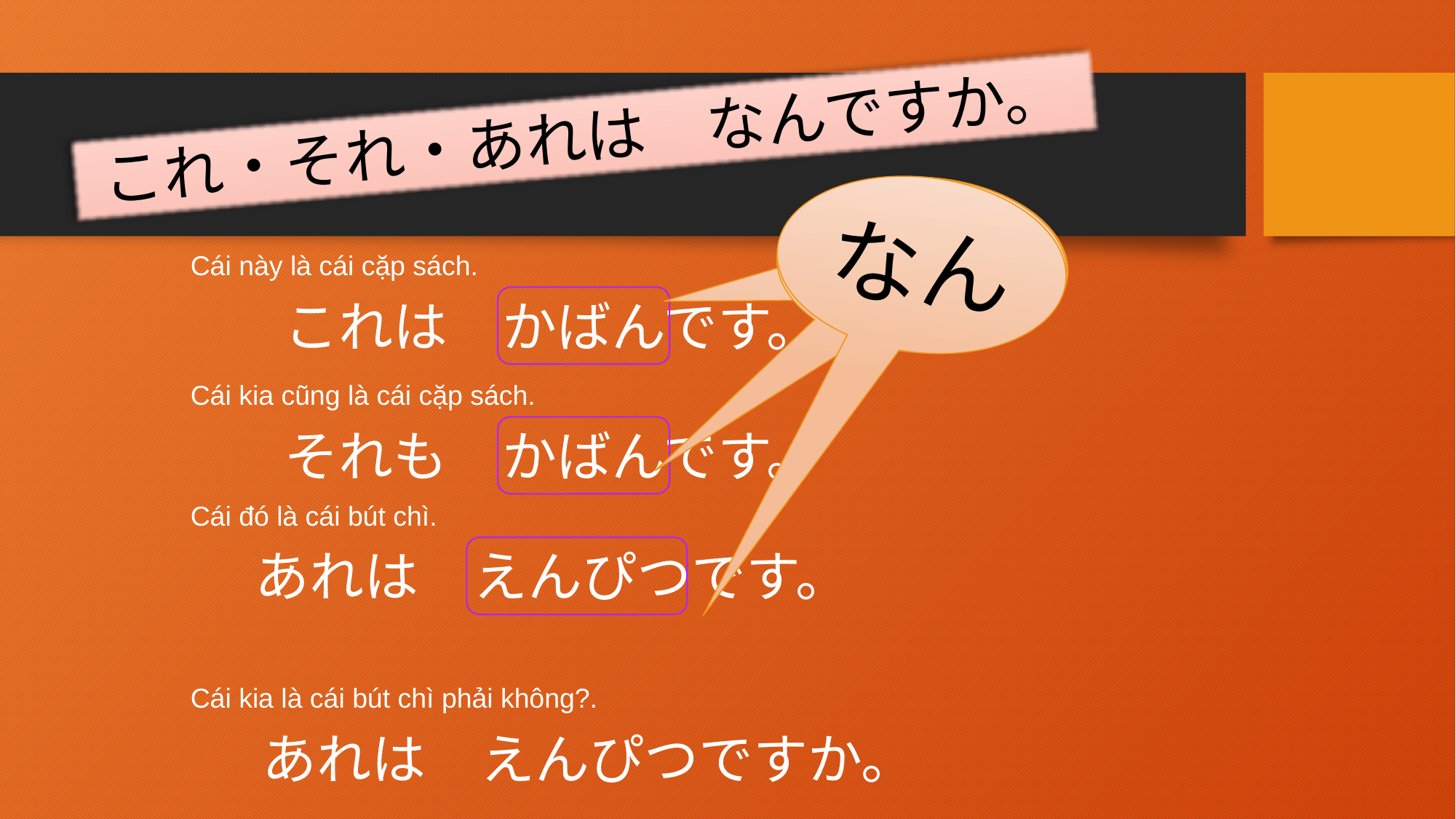

これ・それ・あれは　なんですか。

なん

Cái này là cái cặp sách.
これは　かばんです。

Cái kia cũng là cái cặp sách.
それも　かばんです。

Cái đó là cái bút chì.
あれは　えんぴつです。

Cái kia là cái bút chì phải không?.
あれは　えんぴつですか。